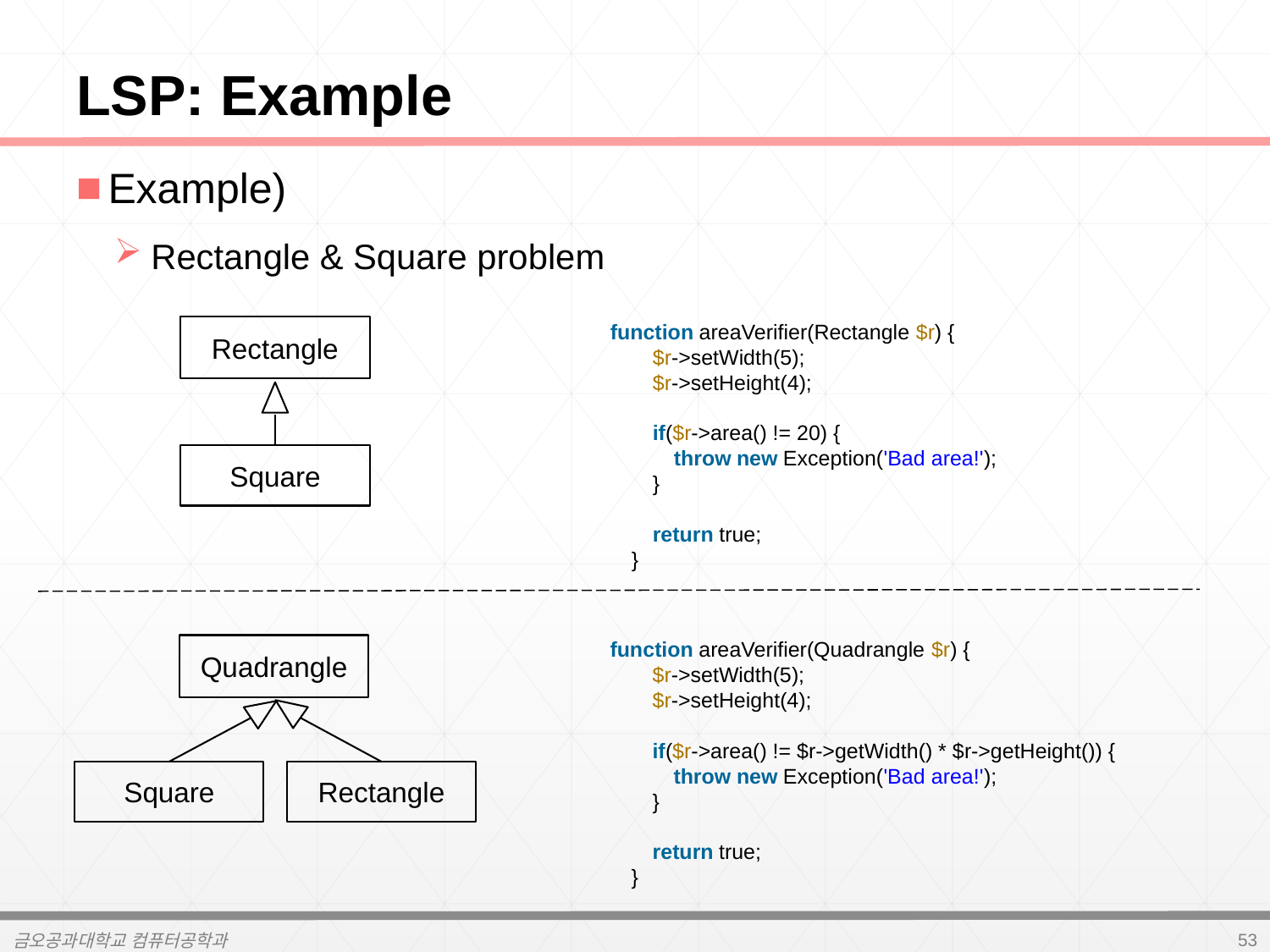

# LSP: Example
Example)
Rectangle & Square problem
Rectangle
function areaVerifier(Rectangle $r) {
        $r->setWidth(5);
        $r->setHeight(4);

        if($r->area() != 20) {
            throw new Exception('Bad area!');
        }

        return true;
    }

Square
function areaVerifier(Quadrangle $r) {
        $r->setWidth(5);
        $r->setHeight(4);

        if($r->area() != $r->getWidth() * $r->getHeight()) {
            throw new Exception('Bad area!');
        }

        return true;
    }
Quadrangle

Rectangle
Square
53
금오공과대학교 컴퓨터공학과